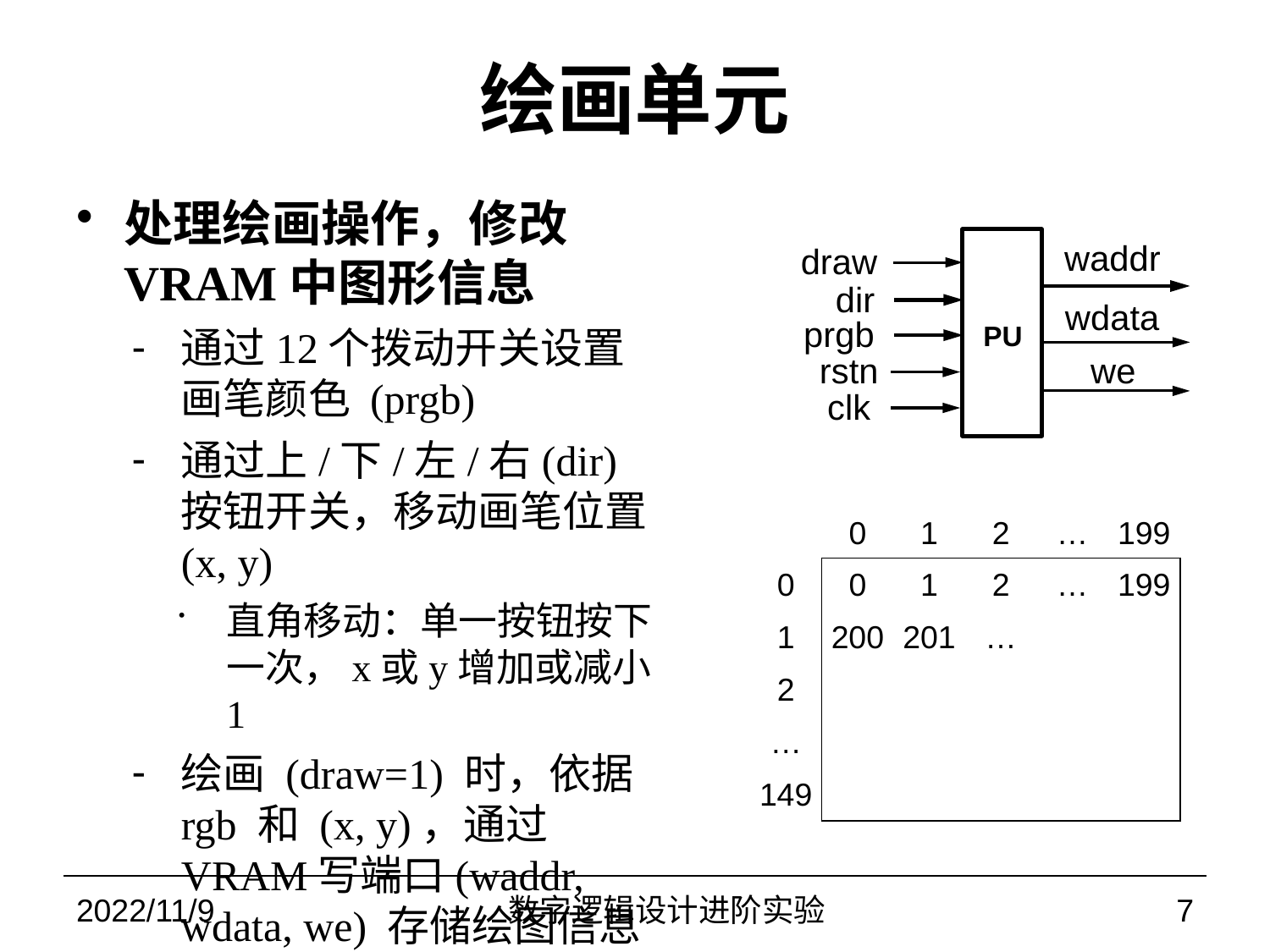

# 绘画单元
处理绘画操作，修改VRAM中图形信息
通过12个拨动开关设置画笔颜色 (prgb)
通过上/下/左/右(dir)按钮开关，移动画笔位置(x, y)
直角移动：单一按钮按下一次，x或y增加或减小1
绘画 (draw=1) 时，依据 rgb 和 (x, y)，通过VRAM写端口(waddr, wdata, we) 存储绘图信息

waddr
draw
dir
wdata
PU
prgb
we
rstn
clk
|  | 0 | 1 | 2 | … | 199 |
| --- | --- | --- | --- | --- | --- |
| 0 | 0 | 1 | 2 | … | 199 |
| 1 | 200 | 201 | … |  |  |
| 2 |  |  |  |  |  |
| … |  |  |  |  |  |
| 149 |  |  |  |  |  |
2022/11/9
数字逻辑设计进阶实验
7